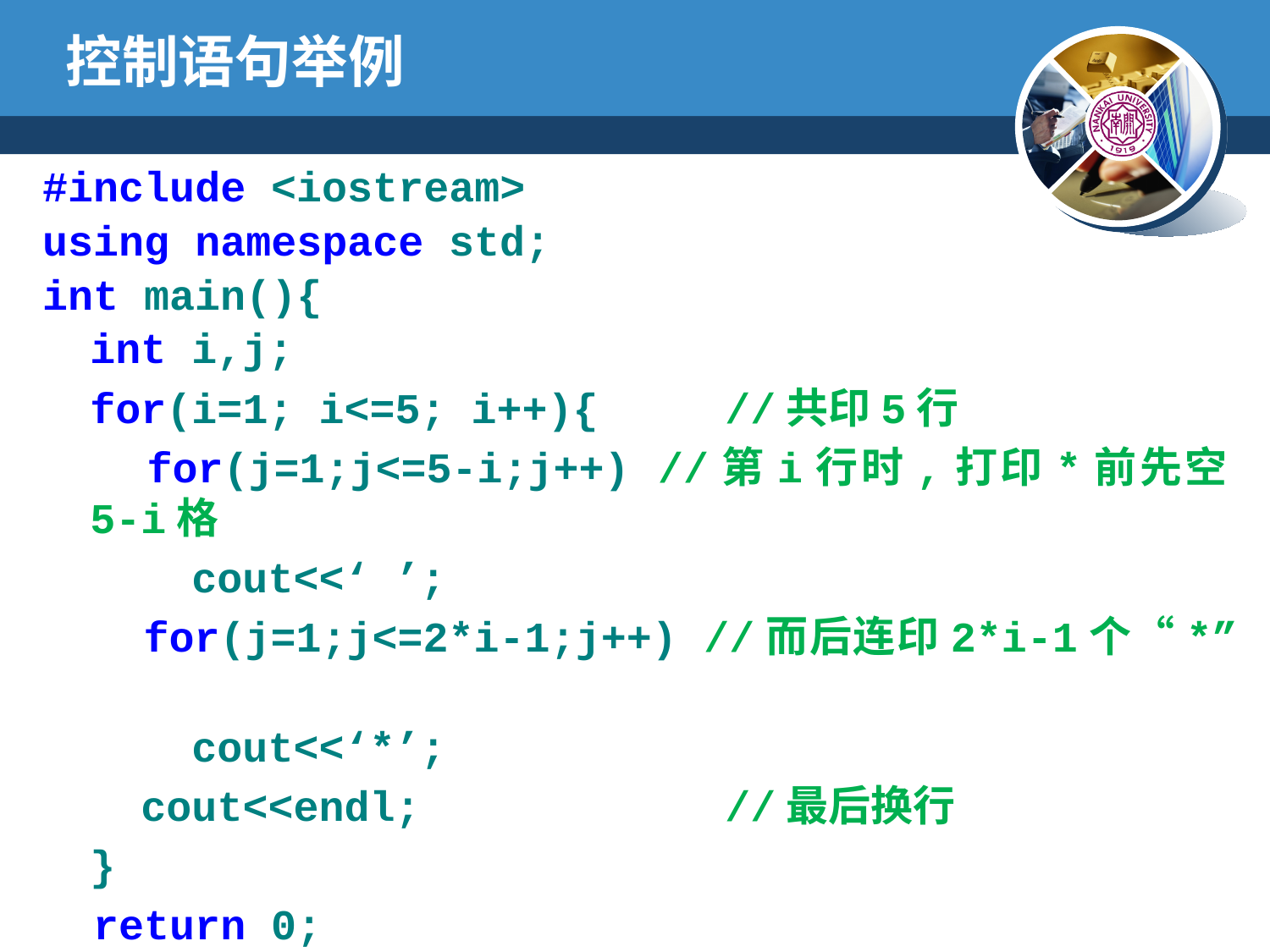

# 控制语句举例
#include <iostream>
using namespace std;
int main(){
	int i,j;
	for(i=1; i<=5; i++){   	//共印5行
	  for(j=1;j<=5-i;j++) //第i行时,打印*前先空5-i格
	    cout<<‘ ’;
	  for(j=1;j<=2*i-1;j++) //而后连印2*i-1个“*”
	    cout<<‘*’;
	  cout<<endl;  		//最后换行
	}
  return 0;
}